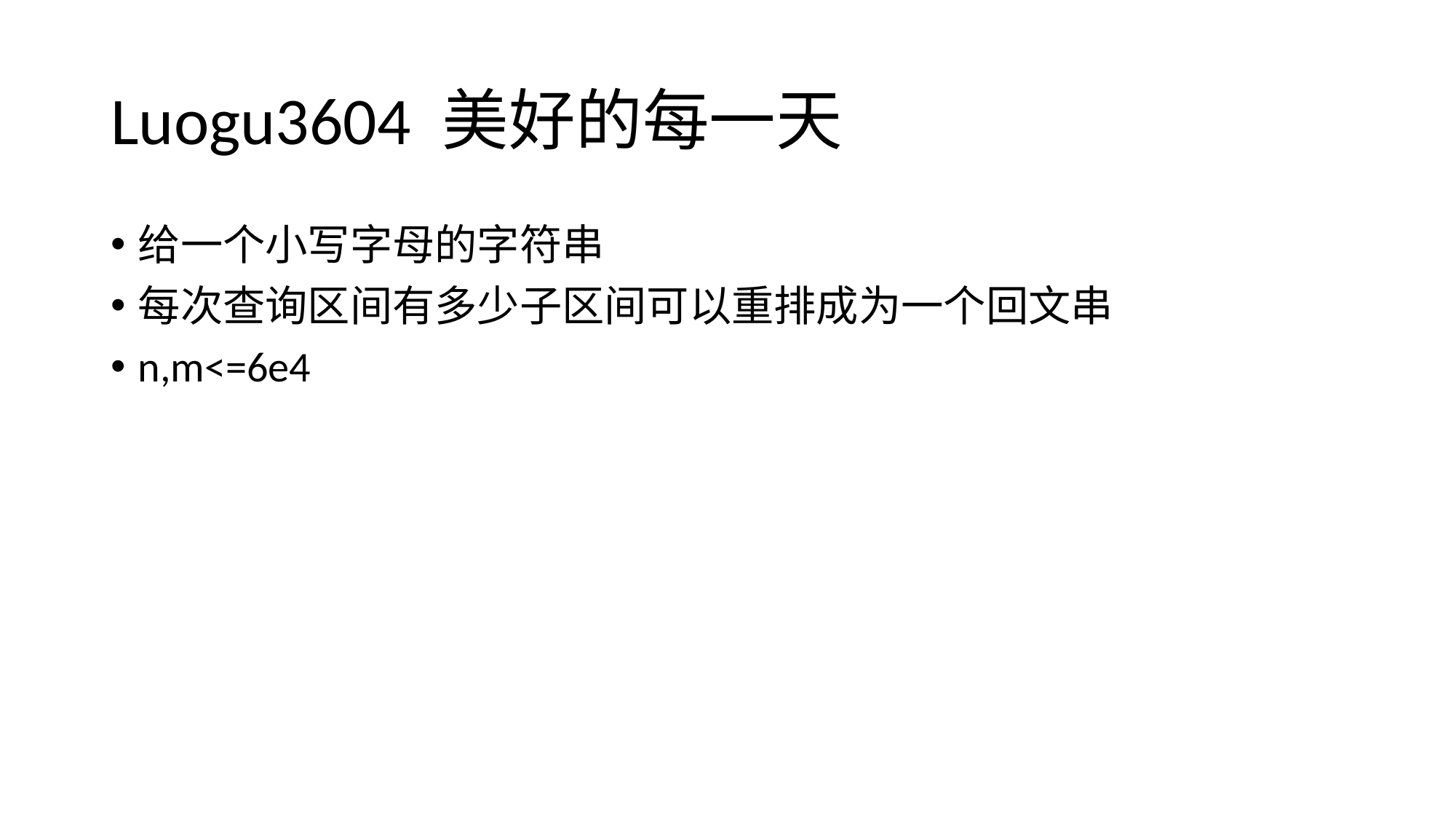

# Luogu3604 美好的每一天
给一个小写字母的字符串
每次查询区间有多少子区间可以重排成为一个回文串
n,m<=6e4